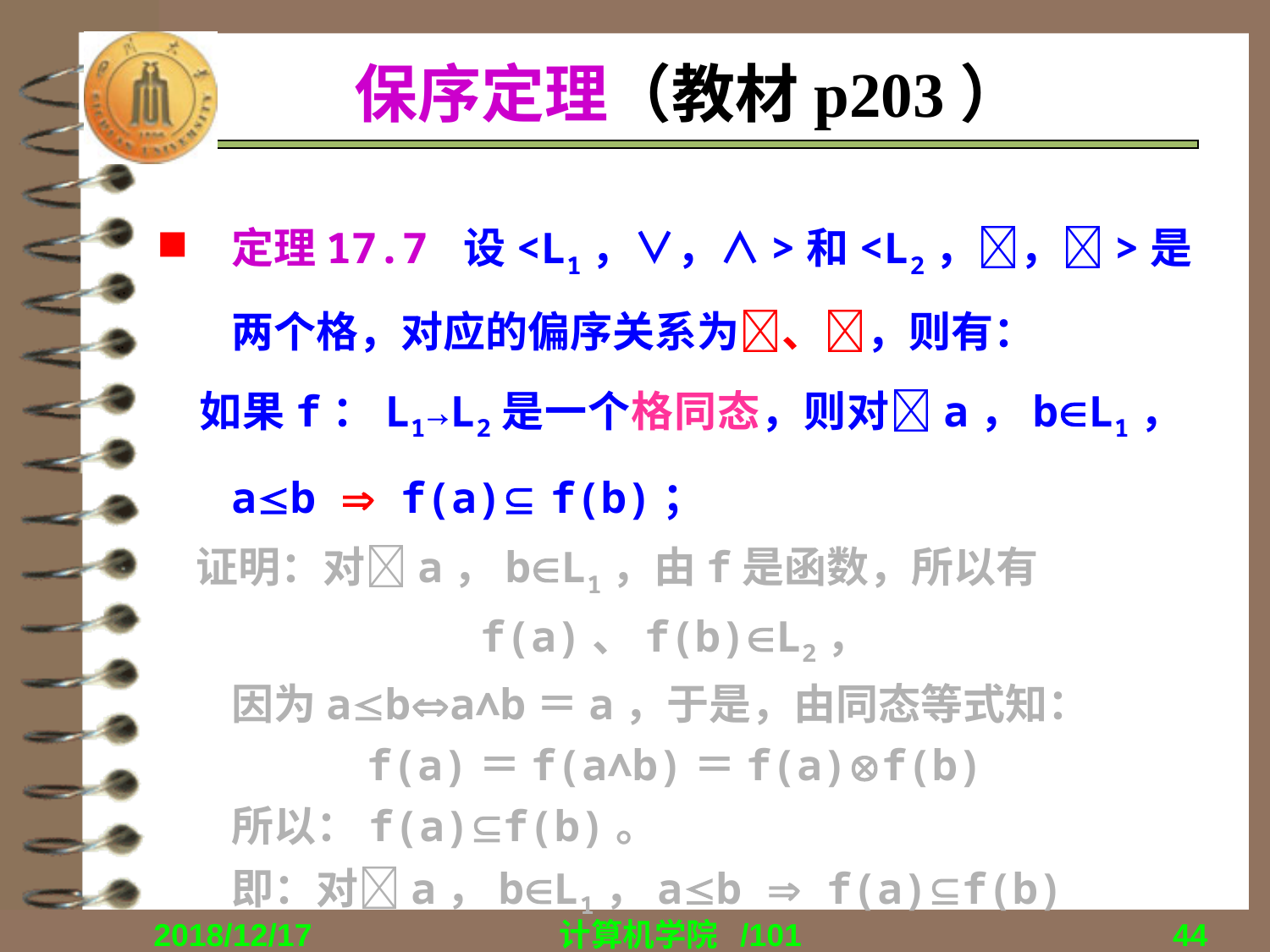

# 保序定理（教材p203）
定理17.7 设<L1，∨，∧>和<L2，⊕，⊗>是两个格，对应的偏序关系为≤、⊆，则有：
   如果f：L1→L2是一个格同态，则对∀a，b∈L1，a≤b ⇒ f(a)⊆ f(b)；
   证明：对∀a，b∈L1，由f是函数，所以有
f(a)、f(b)∈L2，
	因为a≤b⇔a∧b＝a，于是，由同态等式知：
f(a)＝f(a∧b)＝f(a)⊗f(b)
	所以：f(a)⊆f(b)。
	即：对∀a，b∈L1，a≤b ⇒ f(a)⊆f(b)
2018/12/17
计算机学院  /101
44